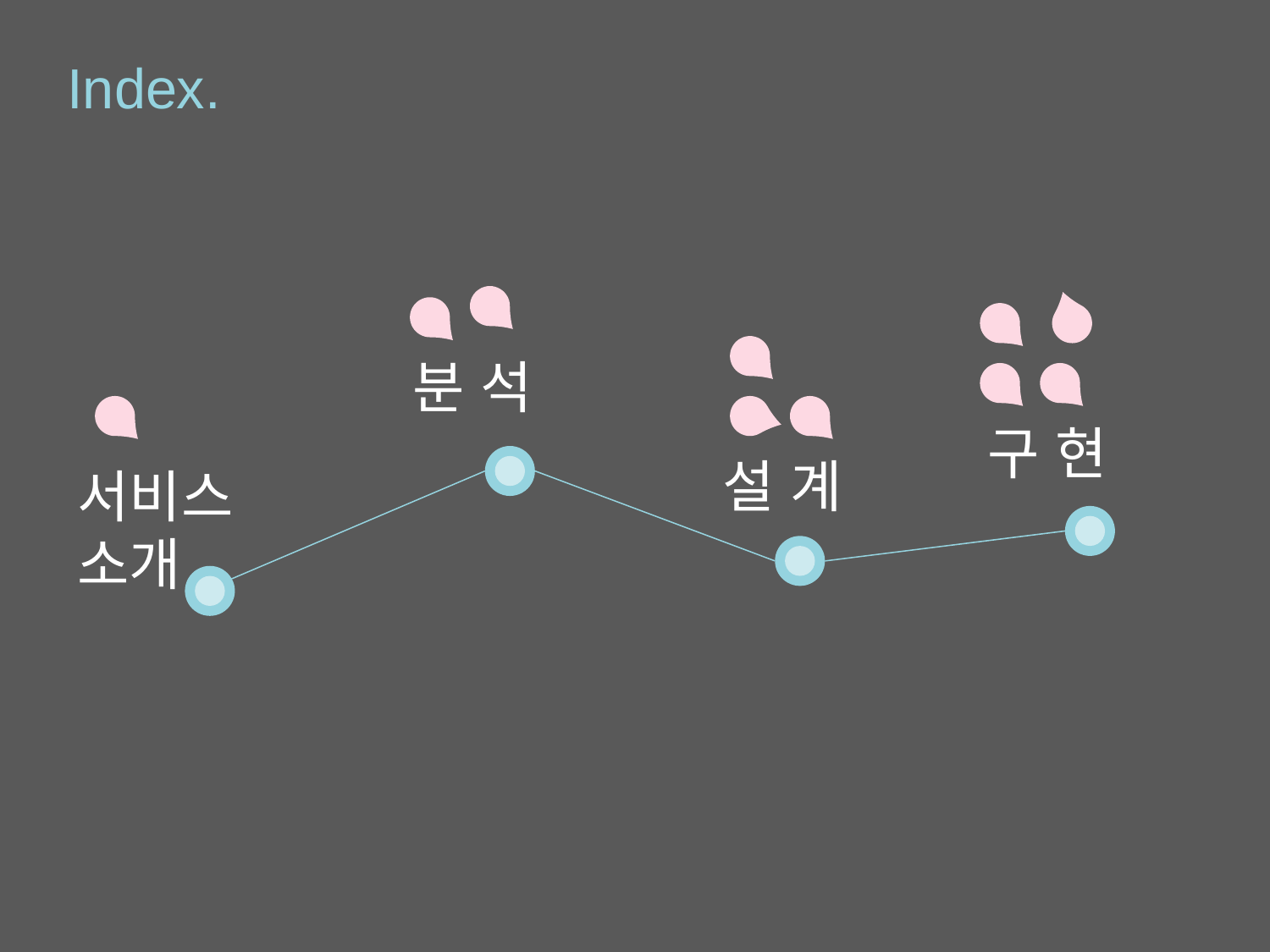

Index.

분 석

구 현
설 계

서비스 소개